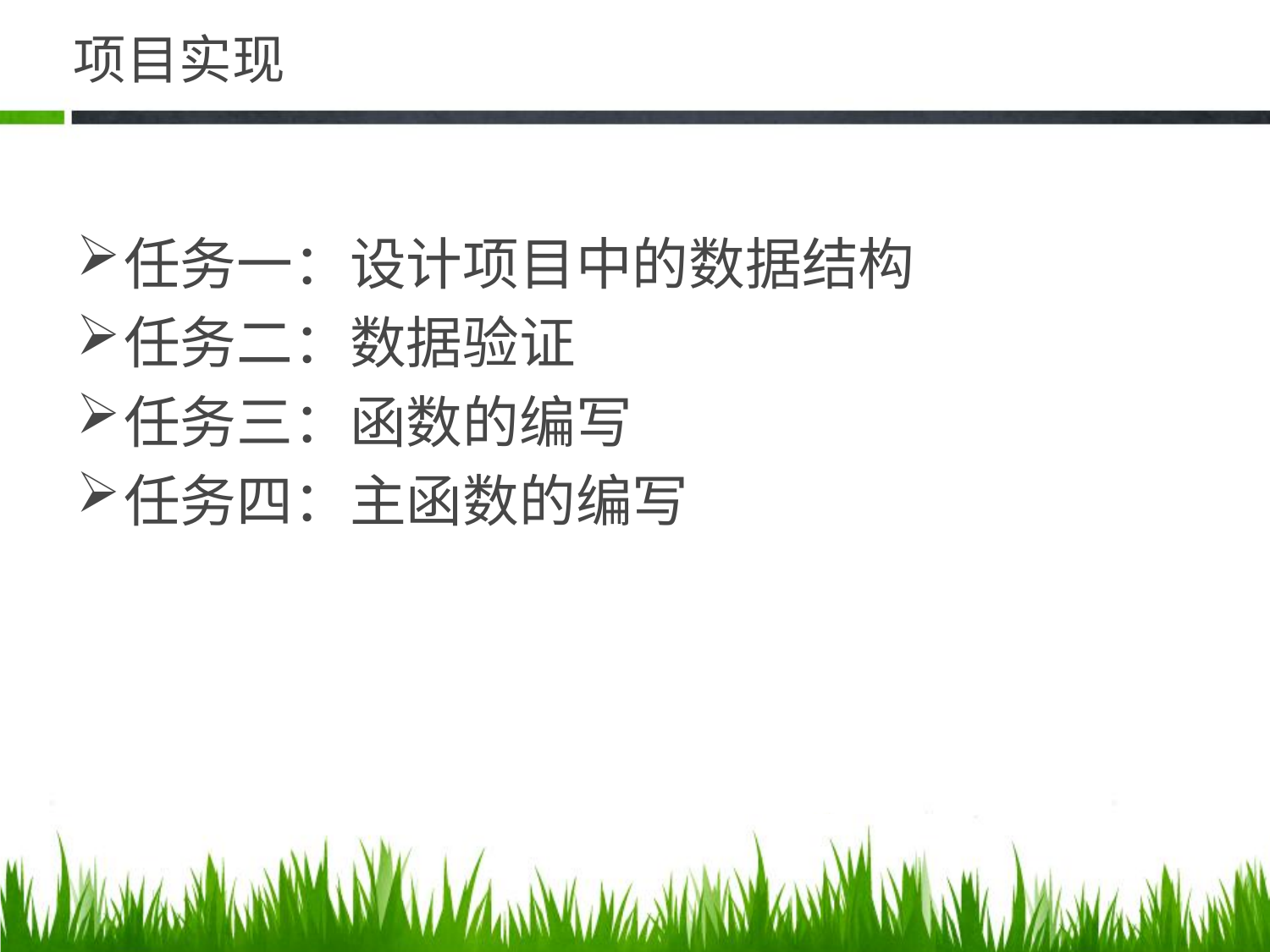

# 项目实现
任务一：设计项目中的数据结构
任务二：数据验证
任务三：函数的编写
任务四：主函数的编写